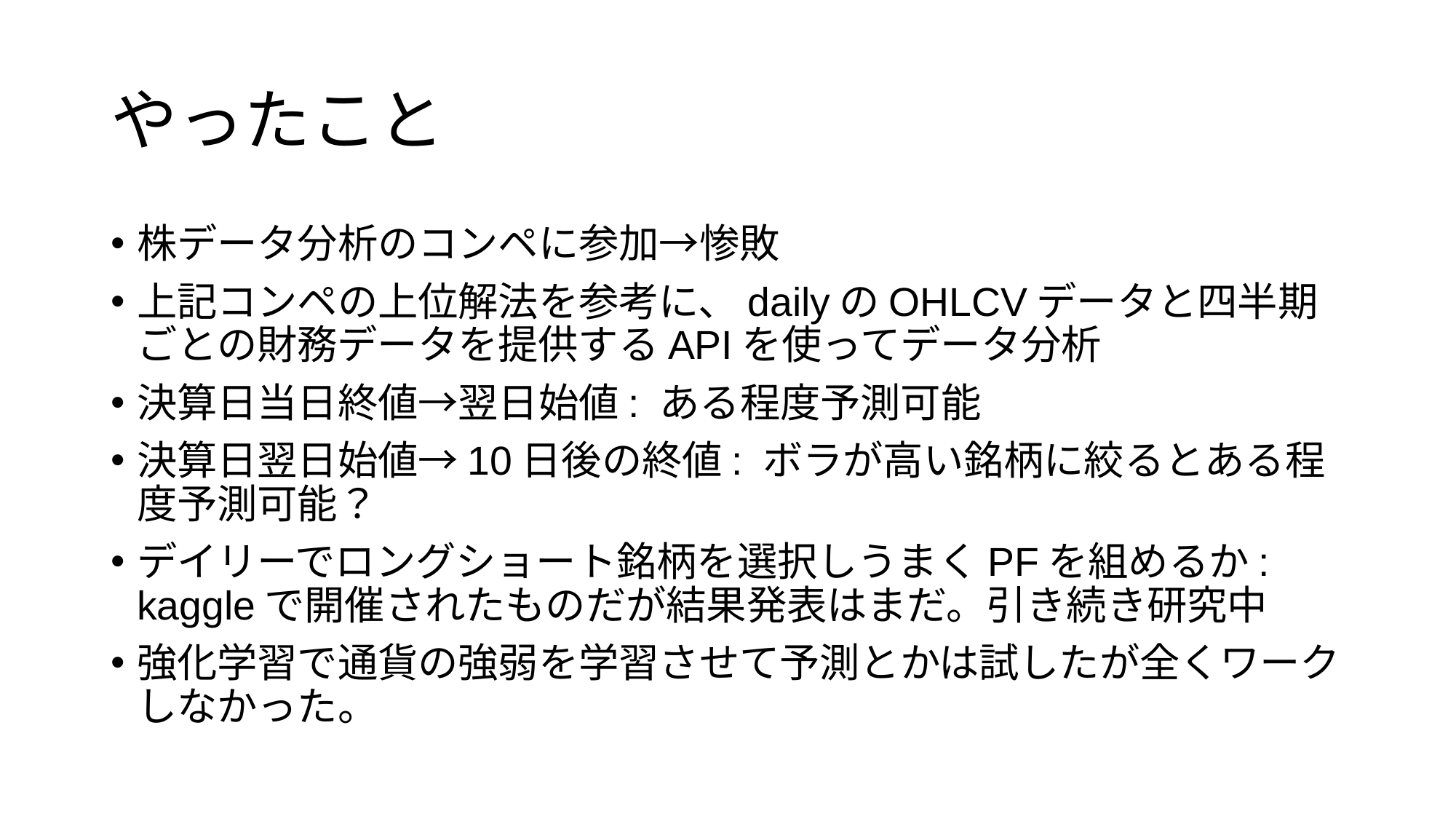

# やったこと
株データ分析のコンペに参加→惨敗
上記コンペの上位解法を参考に、dailyのOHLCVデータと四半期ごとの財務データを提供するAPIを使ってデータ分析
決算日当日終値→翌日始値: ある程度予測可能
決算日翌日始値→10日後の終値: ボラが高い銘柄に絞るとある程度予測可能？
デイリーでロングショート銘柄を選択しうまくPFを組めるか: kaggleで開催されたものだが結果発表はまだ。引き続き研究中
強化学習で通貨の強弱を学習させて予測とかは試したが全くワークしなかった。